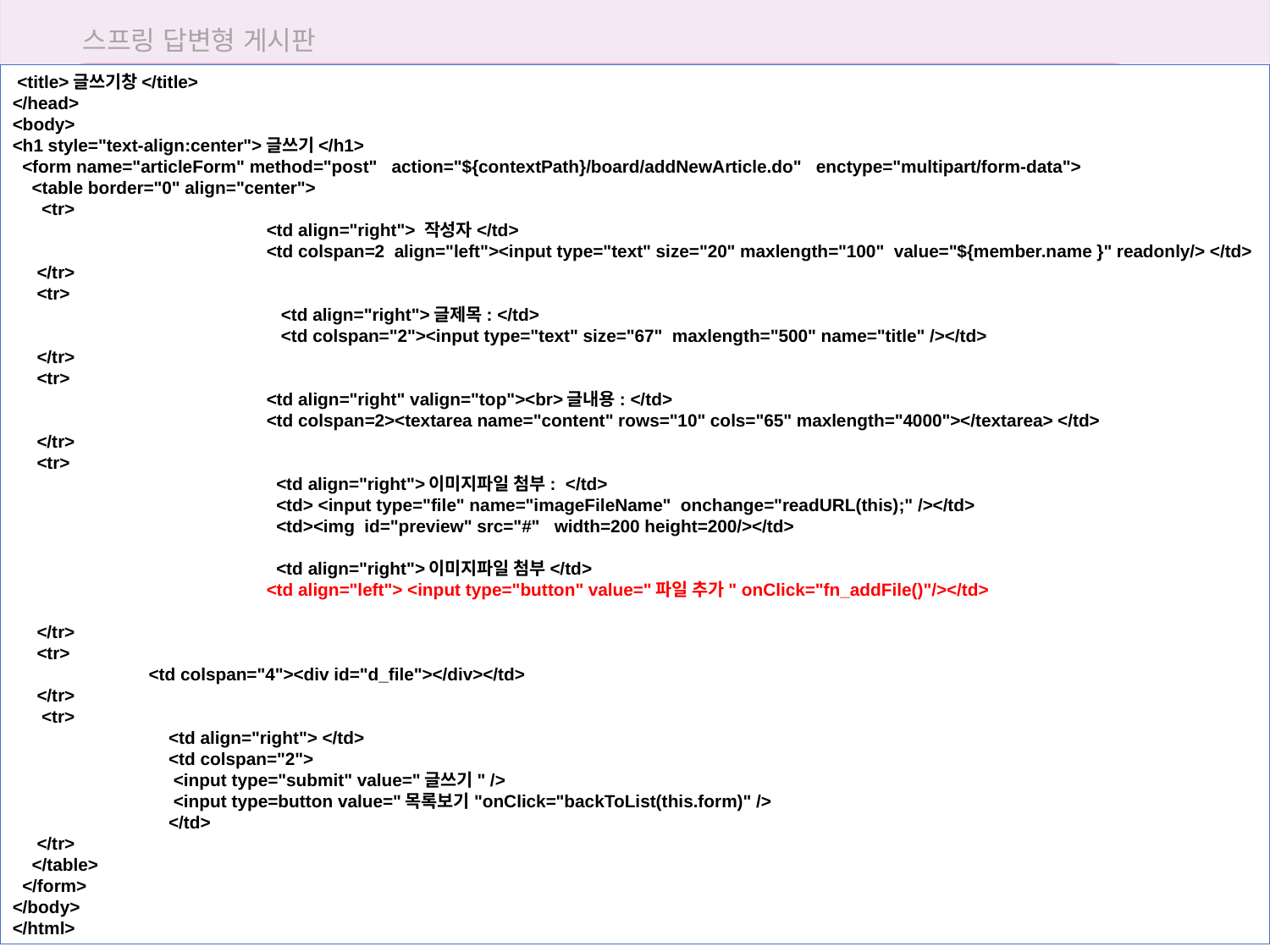

스프링 답변형 게시판
 <title>글쓰기창</title>
</head>
<body>
<h1 style="text-align:center">글쓰기</h1>
  <form name="articleForm" method="post"   action="${contextPath}/board/addNewArticle.do"   enctype="multipart/form-data">
    <table border="0" align="center">
      <tr>
		<td align="right"> 작성자</td>
		<td colspan=2  align="left"><input type="text" size="20" maxlength="100"  value="${member.name }" readonly/> </td>
     </tr>
     <tr>
		   <td align="right">글제목: </td>
		   <td colspan="2"><input type="text" size="67"  maxlength="500" name="title" /></td>
     </tr>
     <tr>
		<td align="right" valign="top"><br>글내용: </td>
		<td colspan=2><textarea name="content" rows="10" cols="65" maxlength="4000"></textarea> </td>
     </tr>
     <tr>
		  <td align="right">이미지파일 첨부:  </td>
		  <td> <input type="file" name="imageFileName"  onchange="readURL(this);" /></td>
		  <td><img  id="preview" src="#"   width=200 height=200/></td>

		  <td align="right">이미지파일 첨부</td>
		<td align="left"> <input type="button" value="파일 추가" onClick="fn_addFile()"/></td>
     </tr>
     <tr>
                            <td colspan="4"><div id="d_file"></div></td>
     </tr>
      <tr>
	      <td align="right"> </td>
	      <td colspan="2">
	       <input type="submit" value="글쓰기" />
	       <input type=button value="목록보기"onClick="backToList(this.form)" />
	      </td>
     </tr>
    </table>
  </form>
</body>
</html>
52. 28.1절의 다중 파일 업로드 기능을 참고하여 새 글 등록창에 파일 업로드를 할 수 있는 기능을
   자바스크립트로 구현